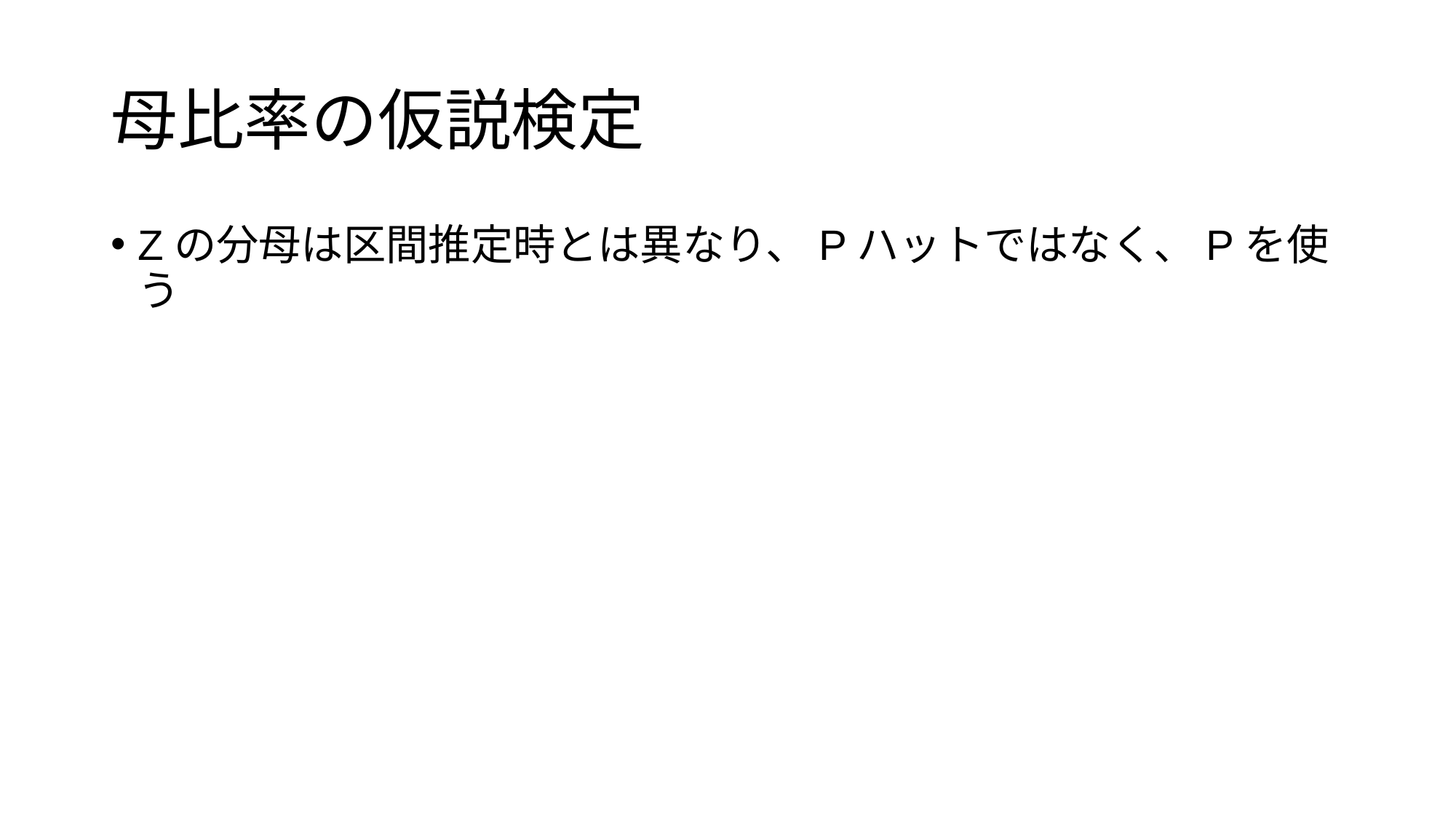

# 母比率の仮説検定
Zの分母は区間推定時とは異なり、Pハットではなく、Pを使う